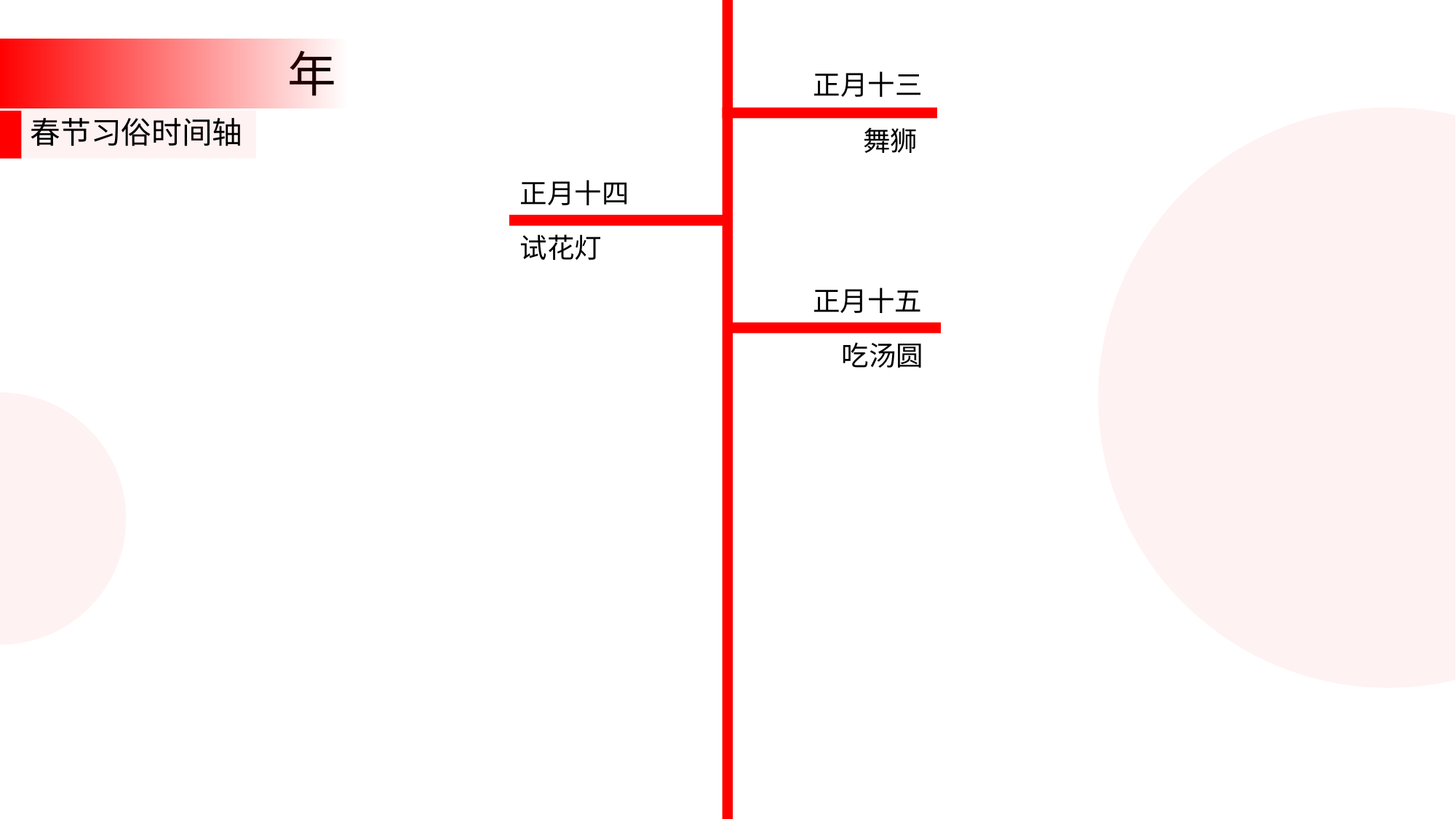

年

春节习俗时间轴

正月十三

舞狮

正月十四

试花灯
正月十五

吃汤圆